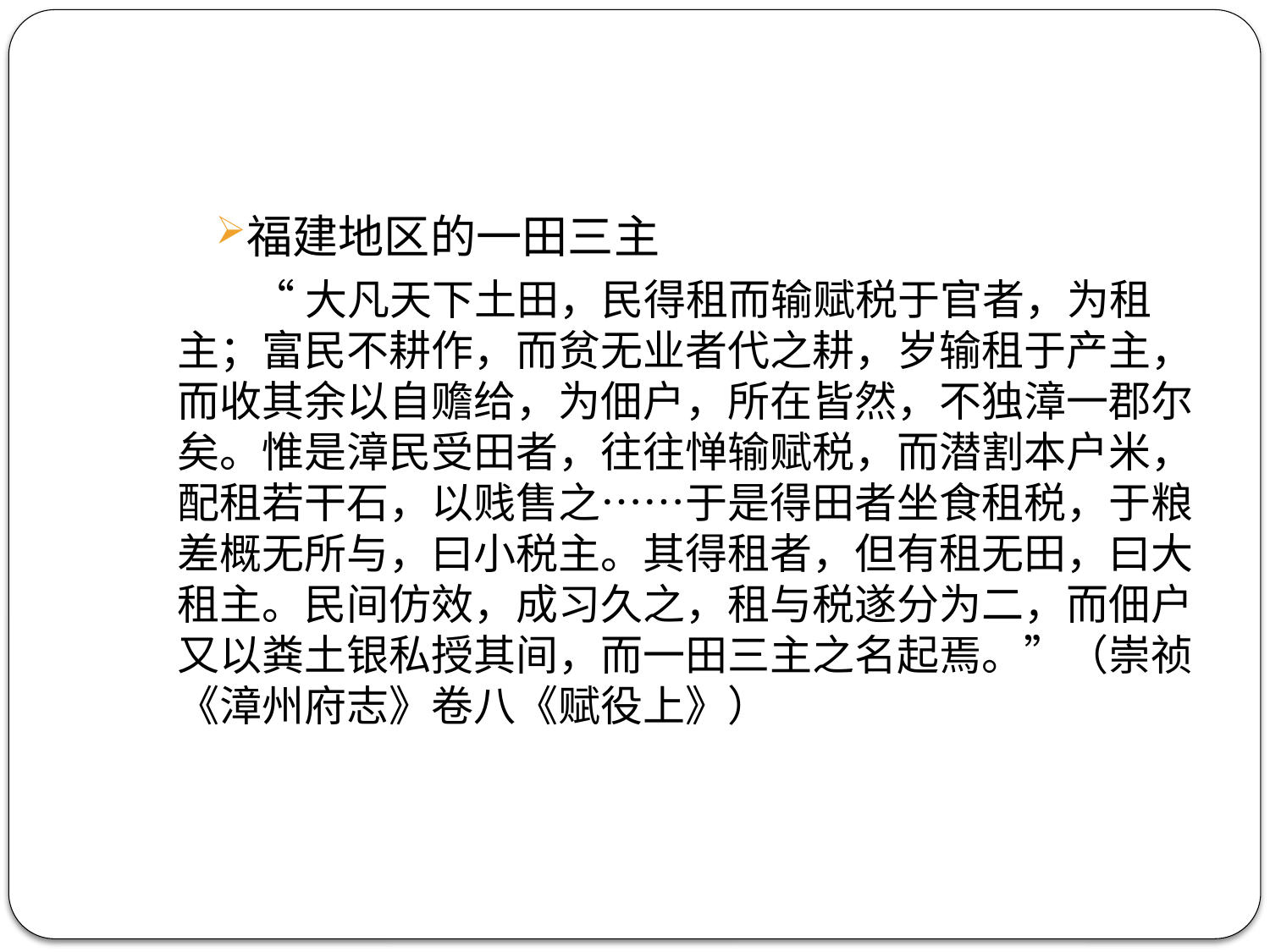

#
福建地区的一田三主
“大凡天下土田，民得租而输赋税于官者，为租主；富民不耕作，而贫无业者代之耕，岁输租于产主，而收其余以自赡给，为佃户，所在皆然，不独漳一郡尔矣。惟是漳民受田者，往往惮输赋税，而潜割本户米，配租若干石，以贱售之……于是得田者坐食租税，于粮差概无所与，曰小税主。其得租者，但有租无田，曰大租主。民间仿效，成习久之，租与税遂分为二，而佃户又以粪土银私授其间，而一田三主之名起焉。”（崇祯《漳州府志》卷八《赋役上》）